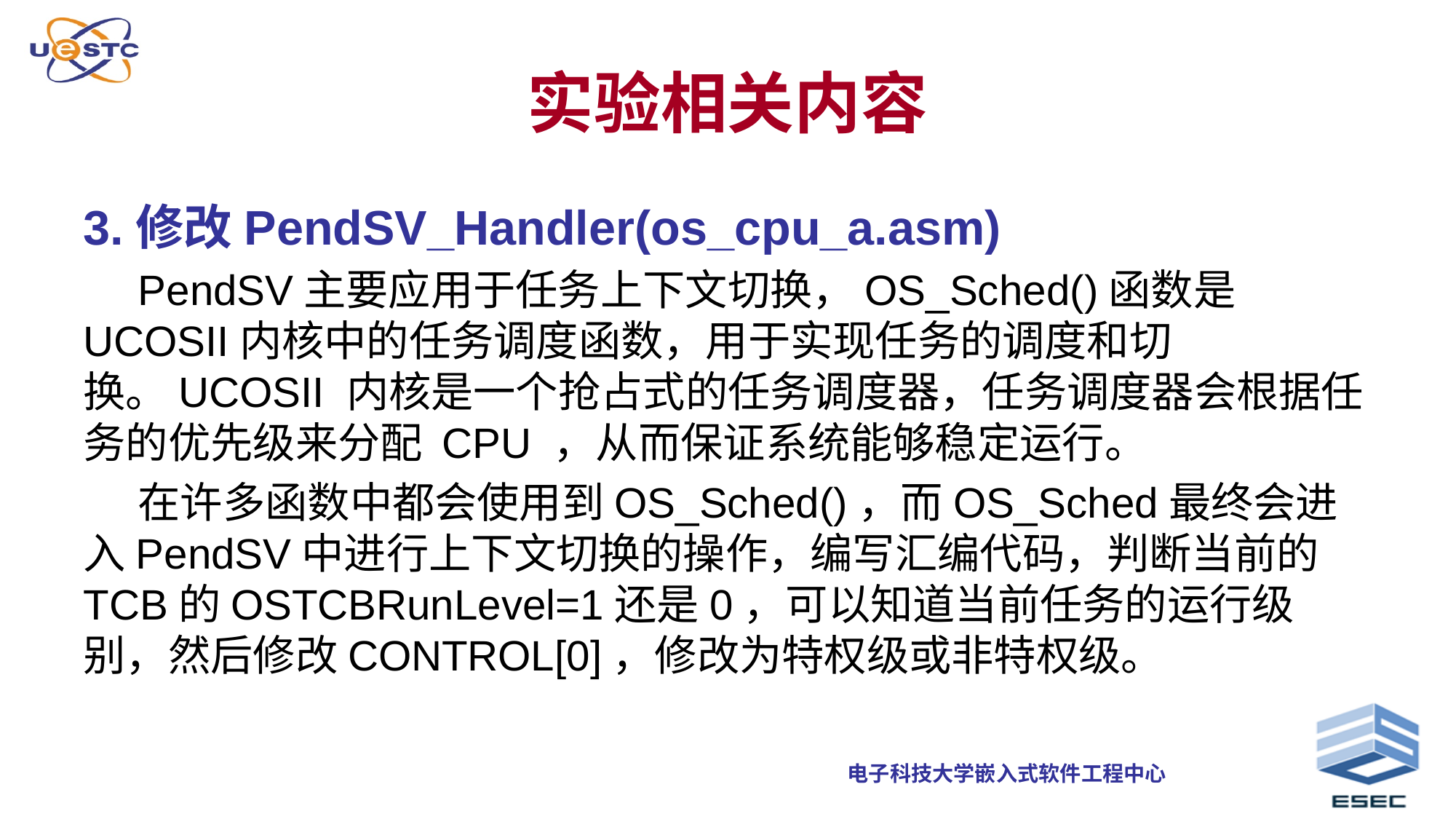

# 实验相关内容
3.修改PendSV_Handler(os_cpu_a.asm)
PendSV主要应用于任务上下文切换，OS_Sched()函数是 UCOSII内核中的任务调度函数，用于实现任务的调度和切换。UCOSII 内核是一个抢占式的任务调度器，任务调度器会根据任务的优先级来分配 CPU ，从而保证系统能够稳定运行。
在许多函数中都会使用到OS_Sched()，而OS_Sched最终会进入PendSV中进行上下文切换的操作，编写汇编代码，判断当前的TCB的OSTCBRunLevel=1还是0，可以知道当前任务的运行级别，然后修改CONTROL[0]，修改为特权级或非特权级。